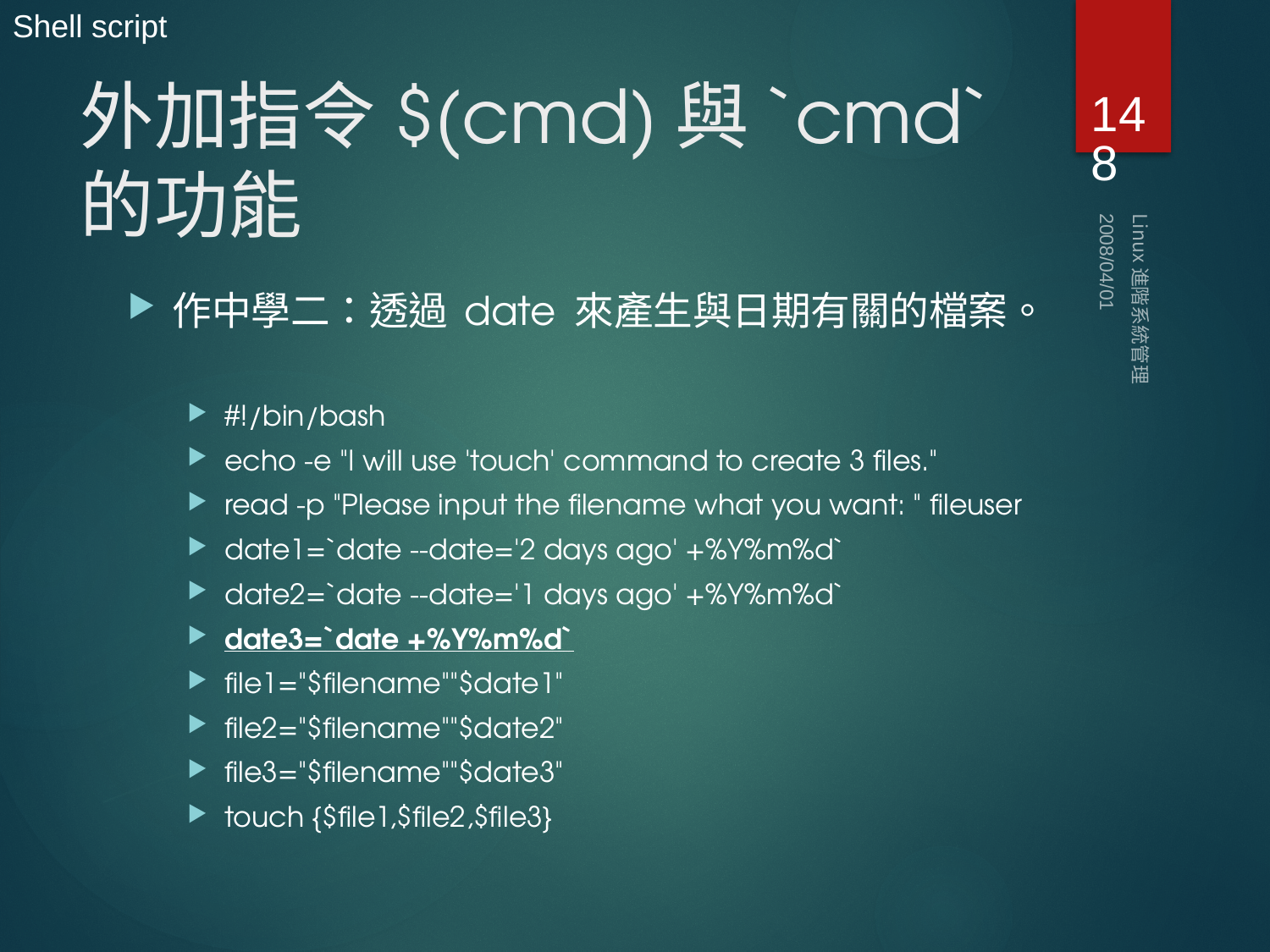

Shell script
148
# 外加指令$(cmd)與`cmd`的功能
2008/04/01
作中學二：透過 date 來產生與日期有關的檔案。

#!/bin/bash
echo -e "I will use 'touch' command to create 3 files."
read -p "Please input the filename what you want: " fileuser
date1=`date --date='2 days ago' +%Y%m%d`
date2=`date --date='1 days ago' +%Y%m%d`
date3=`date +%Y%m%d`
file1="$filename""$date1"
file2="$filename""$date2"
file3="$filename""$date3"
touch {$file1,$file2,$file3}

Linux 進階系統管理